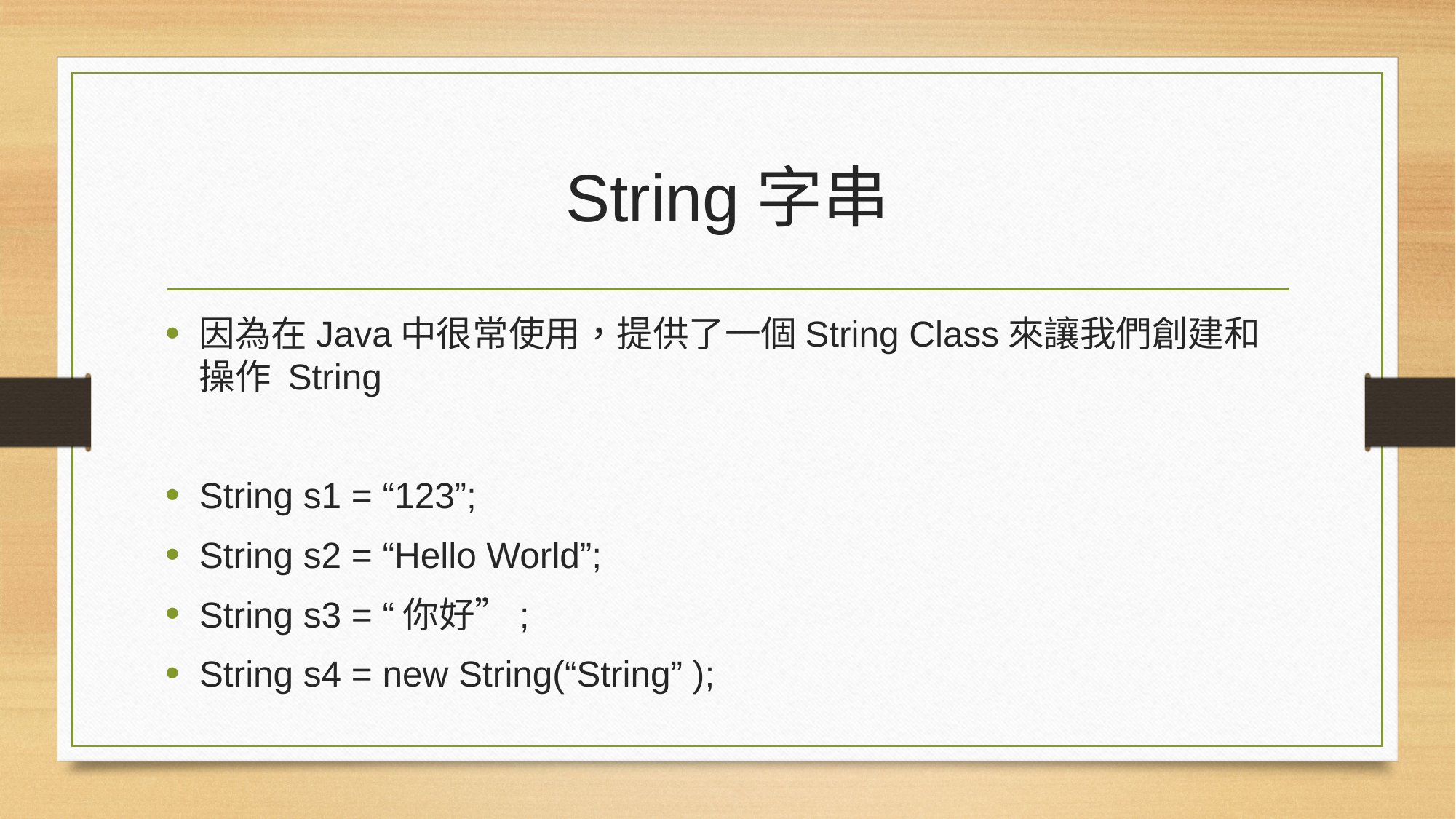

# String字串
因為在Java中很常使用，提供了一個String Class來讓我們創建和操作 String

String s1 = “123”;
String s2 = “Hello World”;
String s3 = “你好”;
String s4 = new String(“String” );